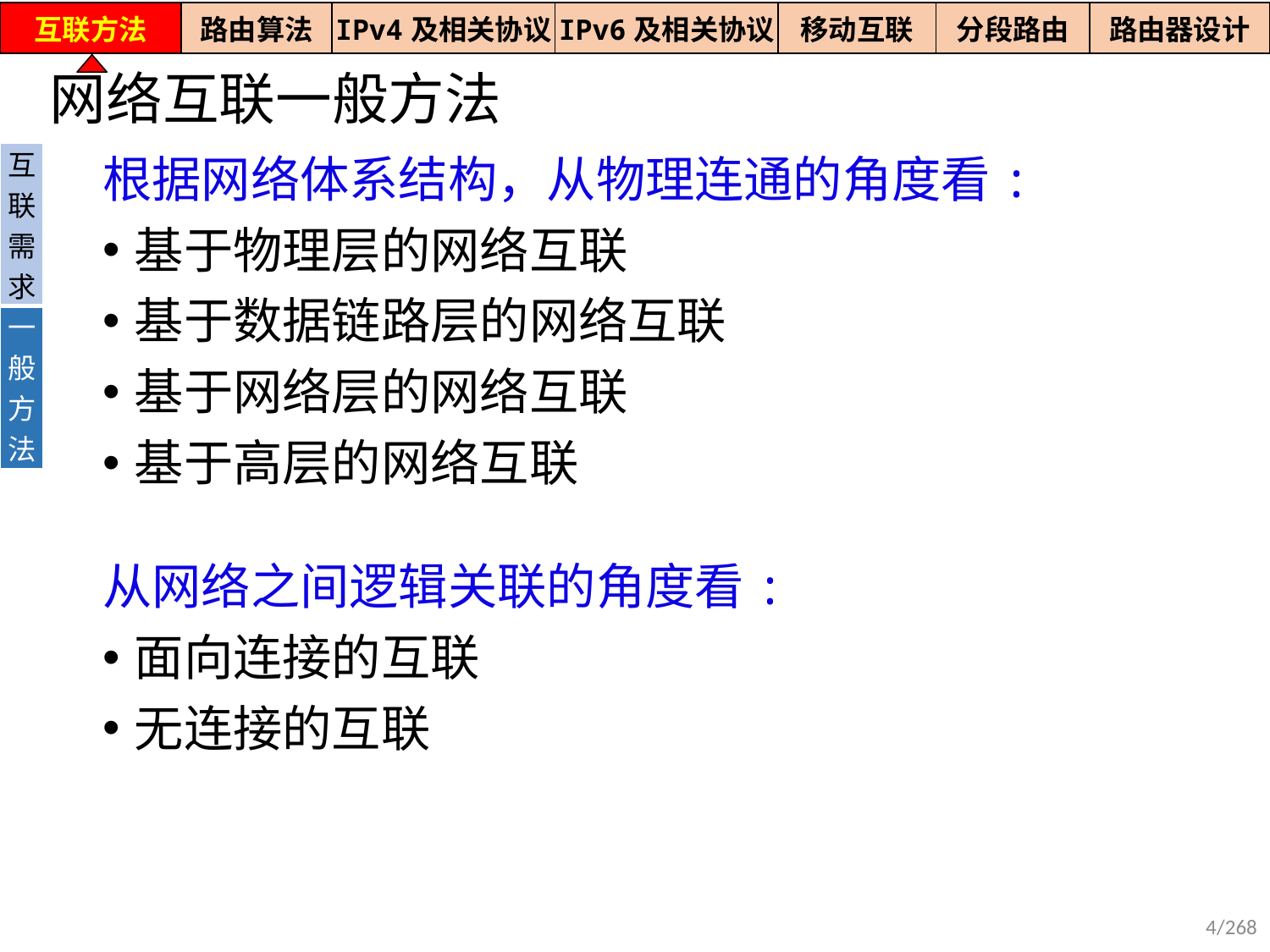

| 互联方法 | 路由算法 | IPv4及相关协议 | IPv6及相关协议 | 移动互联 | 分段路由 | 路由器设计 |
| --- | --- | --- | --- | --- | --- | --- |
网络互联一般方法

| 互联需求 |
| --- |
| 一般方法 |
根据网络体系结构，从物理连通的角度看:
基于物理层的网络互联
基于数据链路层的网络互联
基于网络层的网络互联
基于高层的网络互联
从网络之间逻辑关联的角度看:
面向连接的互联
无连接的互联
4/268